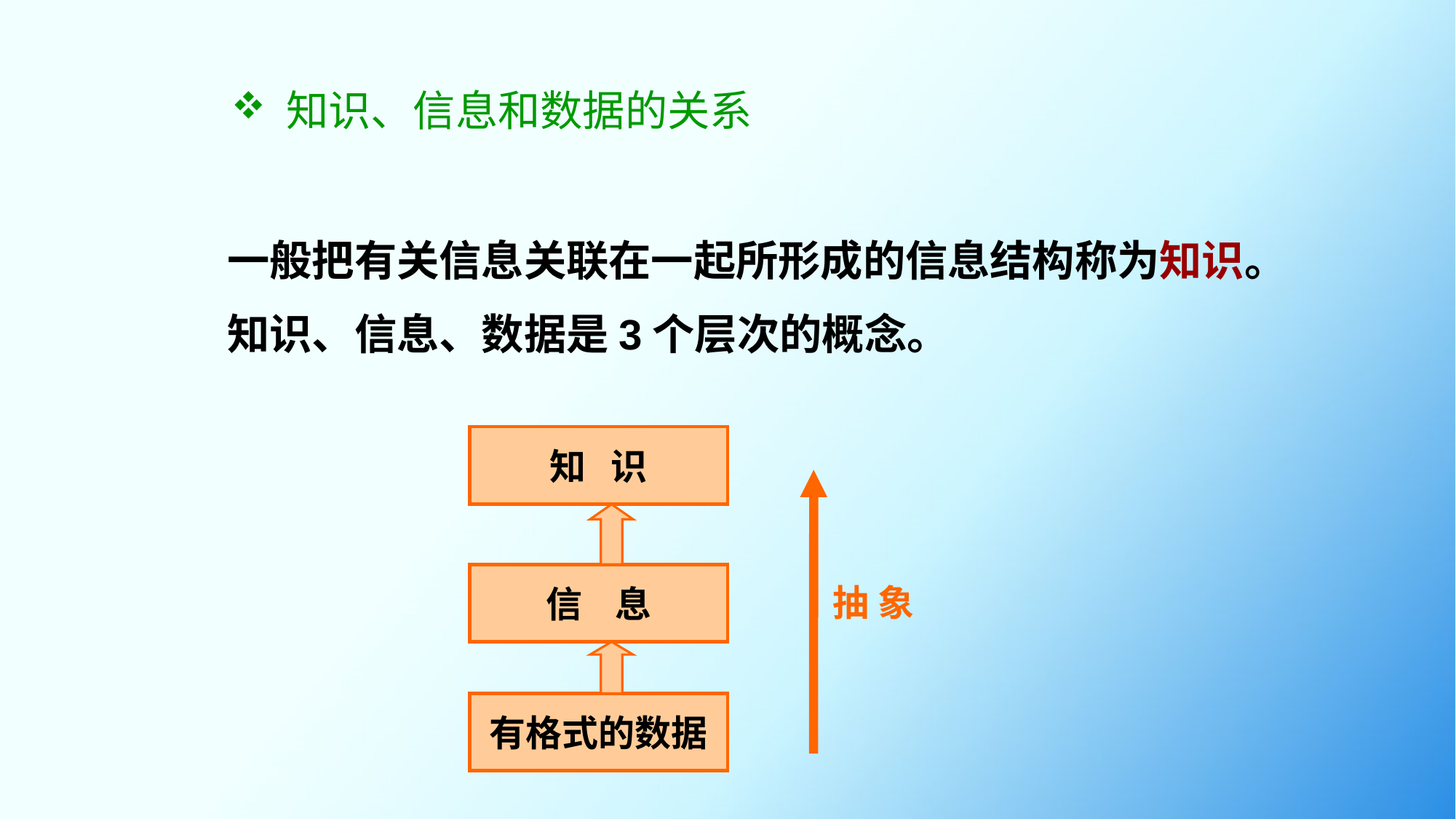

# 知识、信息和数据的关系
           一般把有关信息关联在一起所形成的信息结构称为知识。
           知识、信息、数据是3个层次的概念。
知   识

信    息
抽 象

有格式的数据